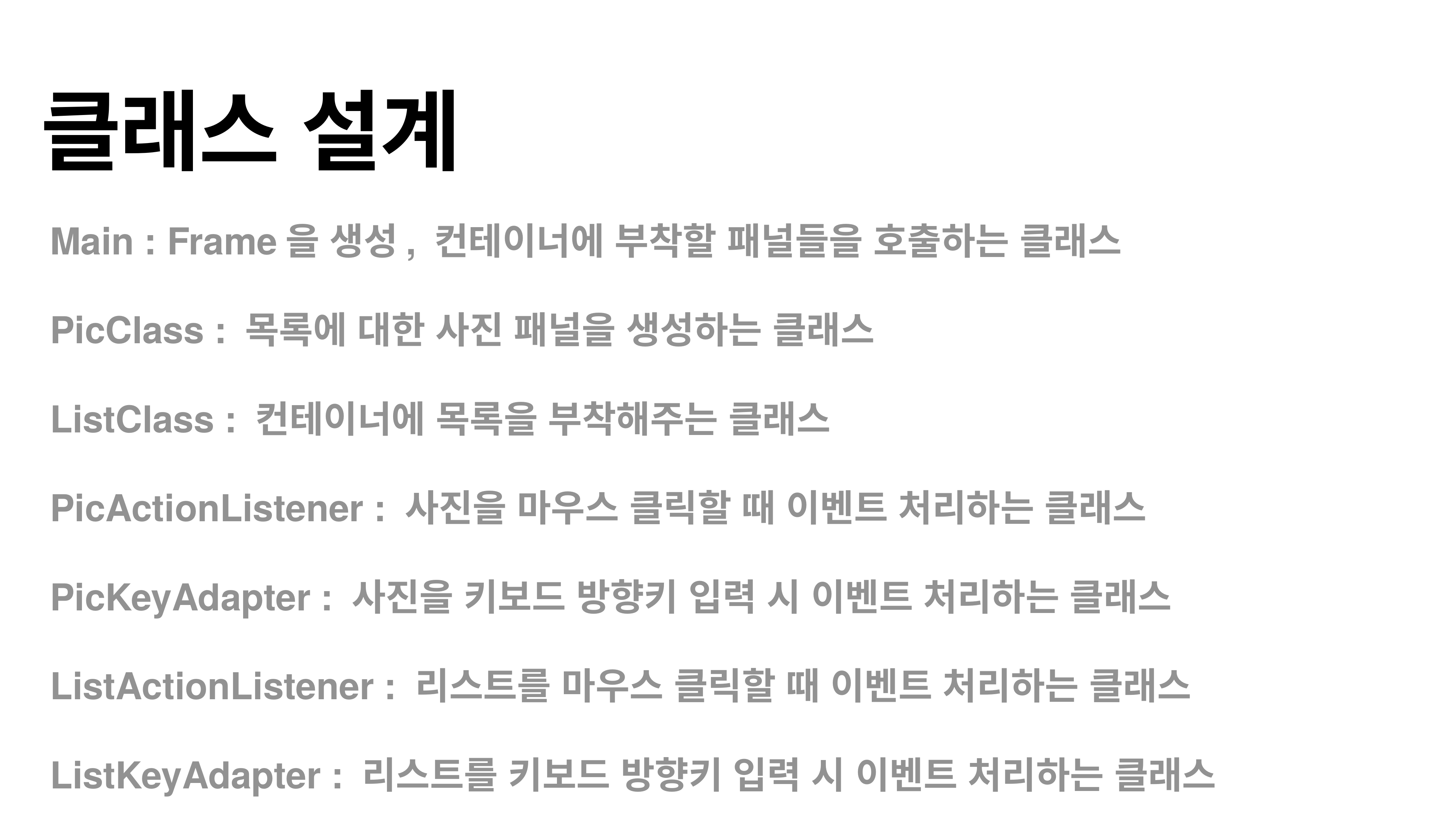

# 클래스 설계
Main : Frame을 생성, 컨테이너에 부착할 패널들을 호출하는 클래스

PicClass : 목록에 대한 사진 패널을 생성하는 클래스

ListClass : 컨테이너에 목록을 부착해주는 클래스

PicActionListener : 사진을 마우스 클릭할 때 이벤트 처리하는 클래스

PicKeyAdapter : 사진을 키보드 방향키 입력 시 이벤트 처리하는 클래스

ListActionListener : 리스트를 마우스 클릭할 때 이벤트 처리하는 클래스

ListKeyAdapter : 리스트를 키보드 방향키 입력 시 이벤트 처리하는 클래스